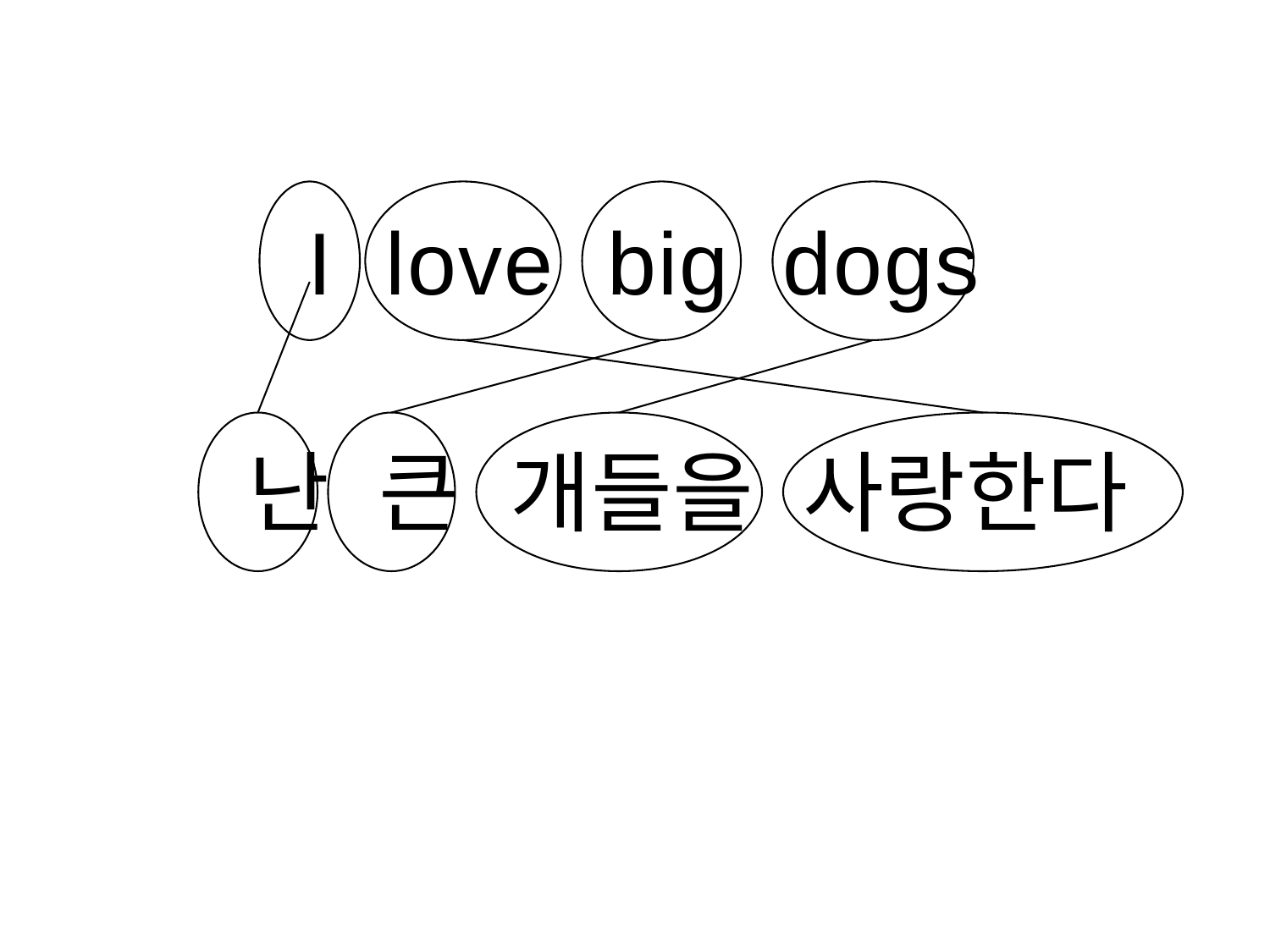

I  love  big  dogs

난  큰  개들을  사랑한다